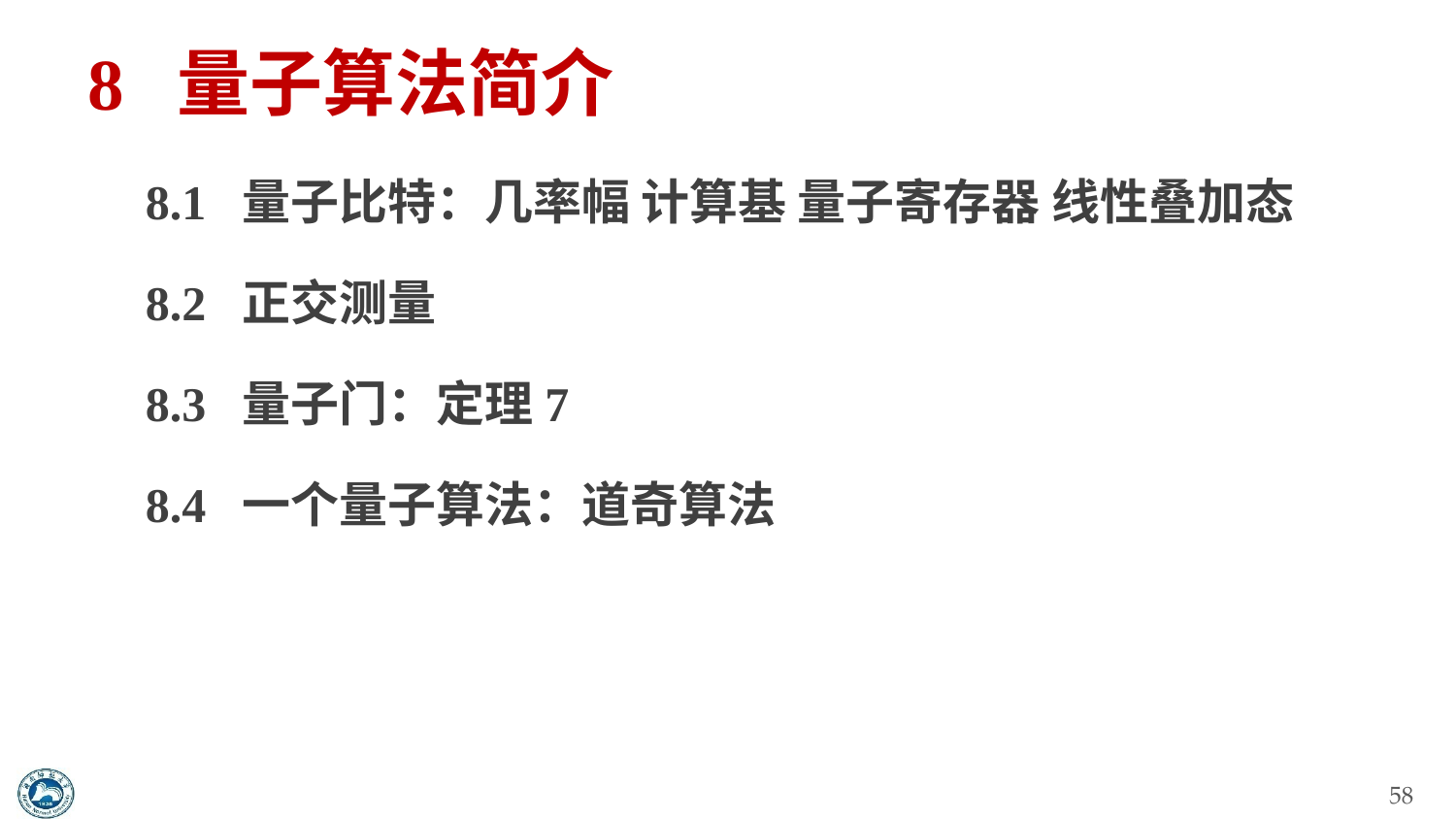

# 8  量子算法简介
8.1  量子比特：几率幅 计算基 量子寄存器 线性叠加态
8.2  正交测量
8.3  量子门：定理7
8.4  一个量子算法：道奇算法

58